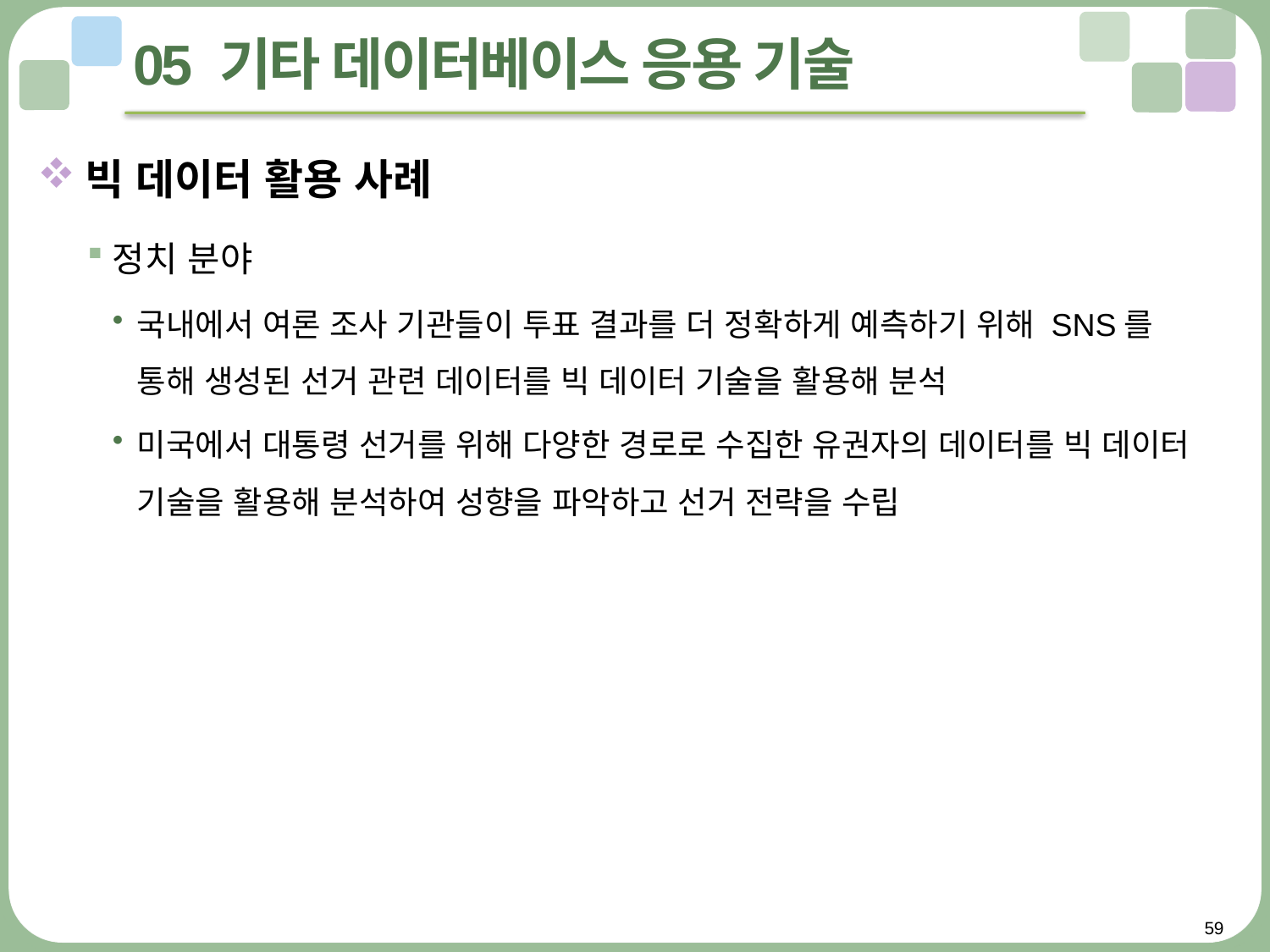

# 05 기타 데이터베이스 응용 기술
빅 데이터 활용 사례
정치 분야
국내에서 여론 조사 기관들이 투표 결과를 더 정확하게 예측하기 위해 SNS를
통해 생성된 선거 관련 데이터를 빅 데이터 기술을 활용해 분석
미국에서 대통령 선거를 위해 다양한 경로로 수집한 유권자의 데이터를 빅 데이터 기술을 활용해 분석하여 성향을 파악하고 선거 전략을 수립